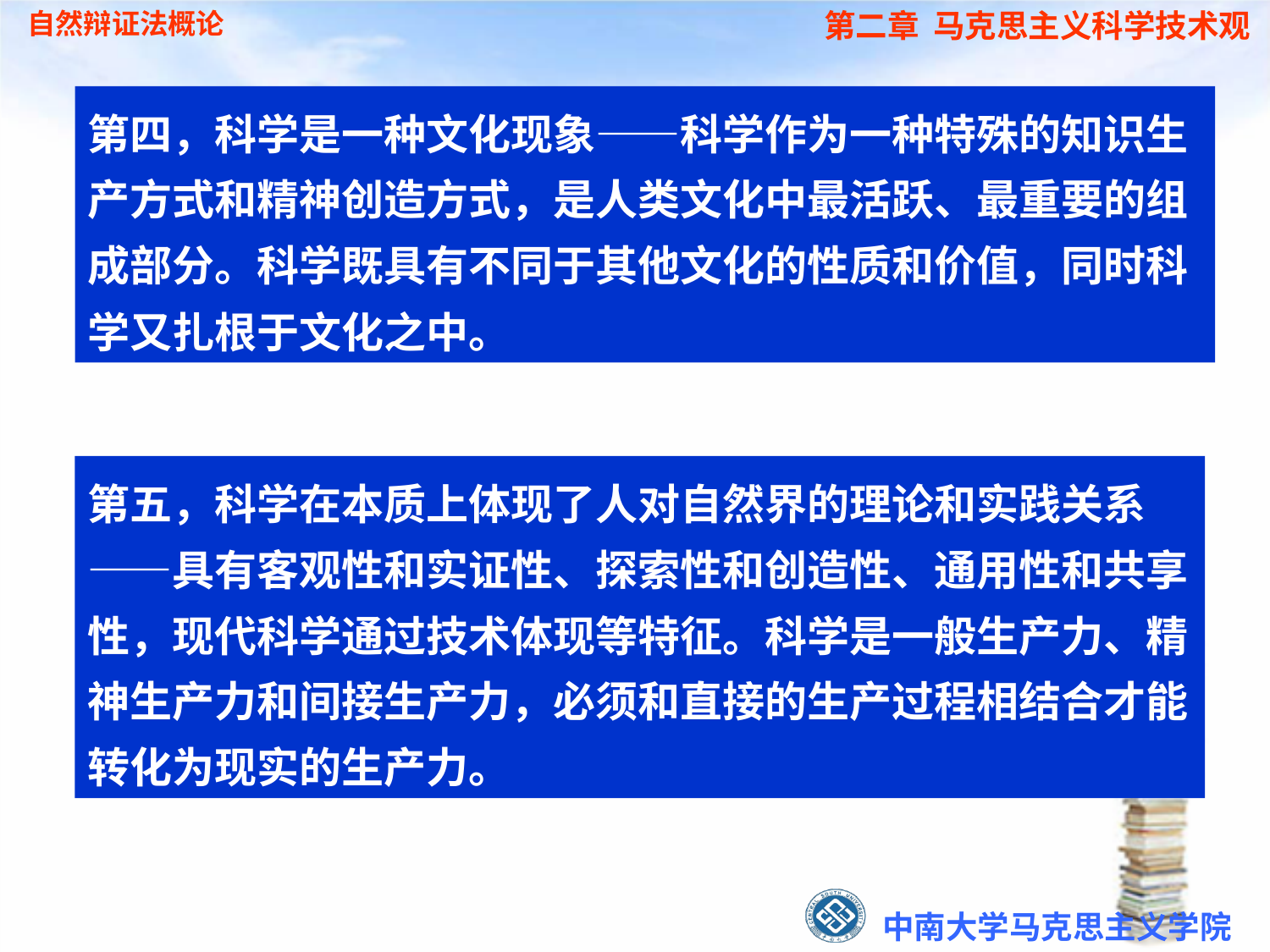

第四，科学是一种文化现象——科学作为一种特殊的知识生产方式和精神创造方式，是人类文化中最活跃、最重要的组成部分。科学既具有不同于其他文化的性质和价值，同时科学又扎根于文化之中。
第五，科学在本质上体现了人对自然界的理论和实践关系——具有客观性和实证性、探索性和创造性、通用性和共享性，现代科学通过技术体现等特征。科学是一般生产力、精神生产力和间接生产力，必须和直接的生产过程相结合才能转化为现实的生产力。